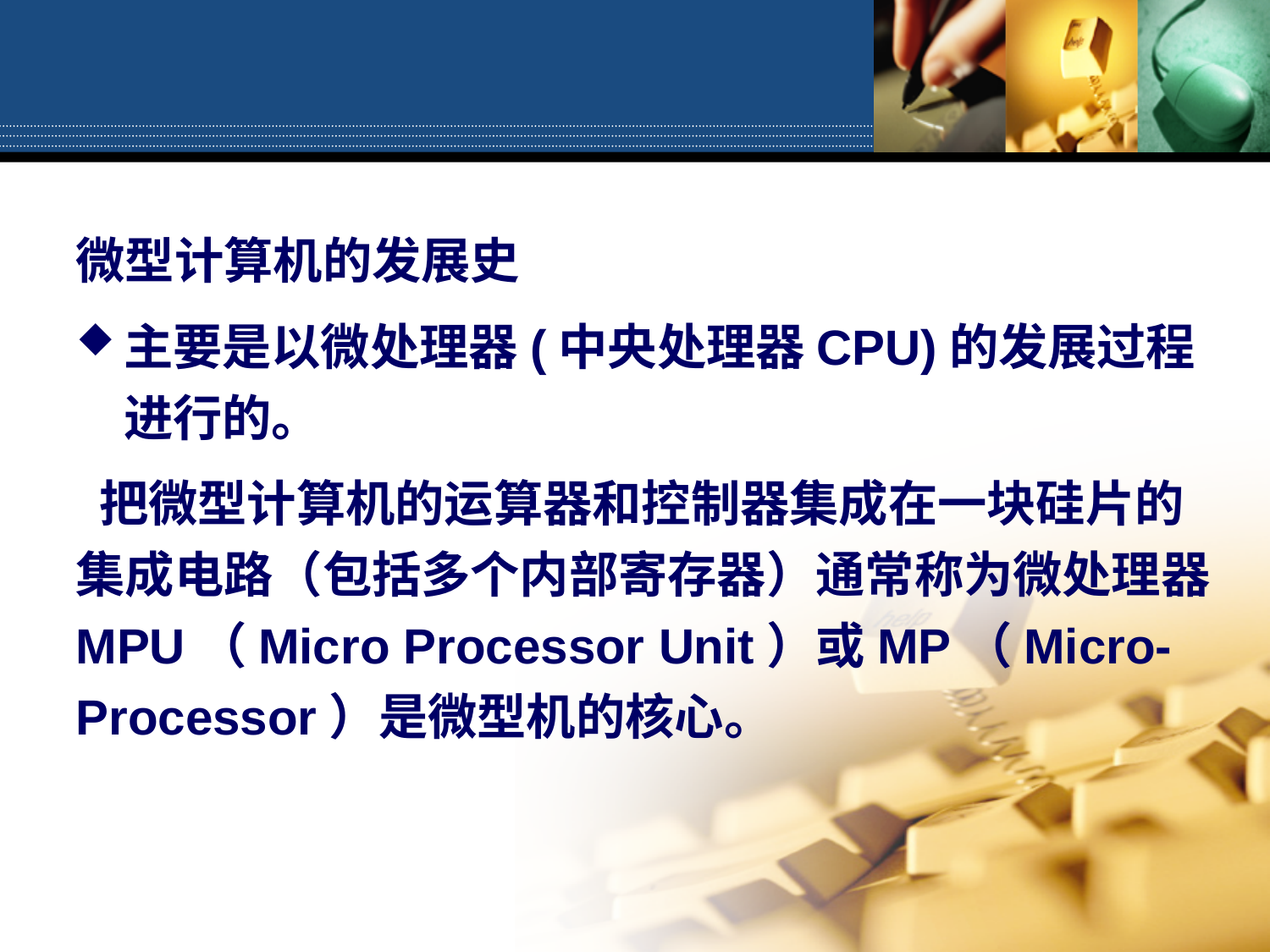

微型计算机的发展史
主要是以微处理器(中央处理器CPU)的发展过程进行的。
 把微型计算机的运算器和控制器集成在一块硅片的集成电路（包括多个内部寄存器）通常称为微处理器MPU（Micro Processor Unit）或MP（Micro-Processor）是微型机的核心。